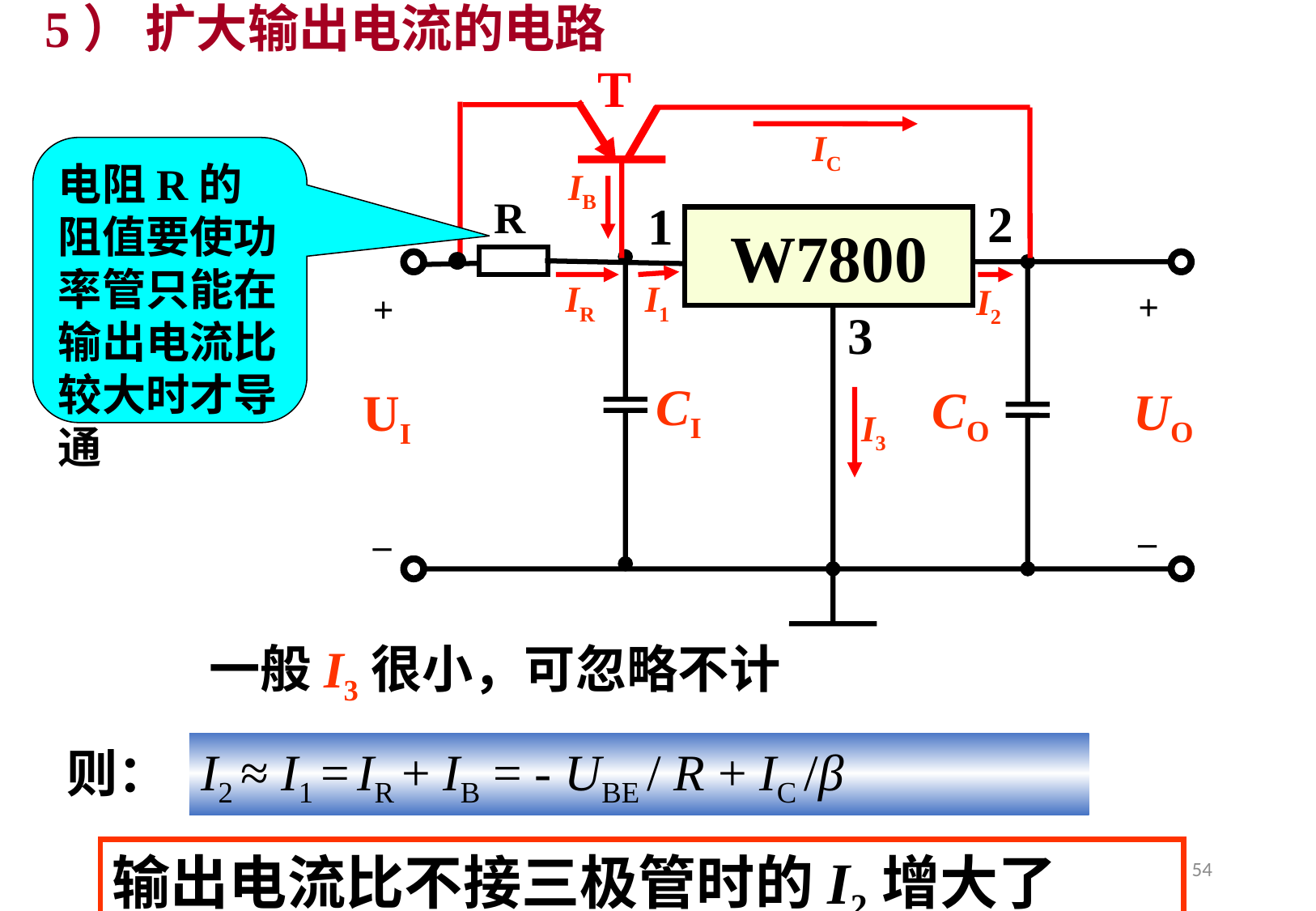

5） 扩大输出电流的电路
T

IC

IB

2
1
W7800
+

_

+

_

IR
I1

I2

3

CI
CO
UO
UI

I3

R
电阻R的阻值要使功率管只能在输出电流比较大时才导通
一般I3很小，可忽略不计
I2 ≈ I1 = IR + IB = - UBE / R + IC /β
则：
输出电流比不接三极管时的I2增大了 IC。
54